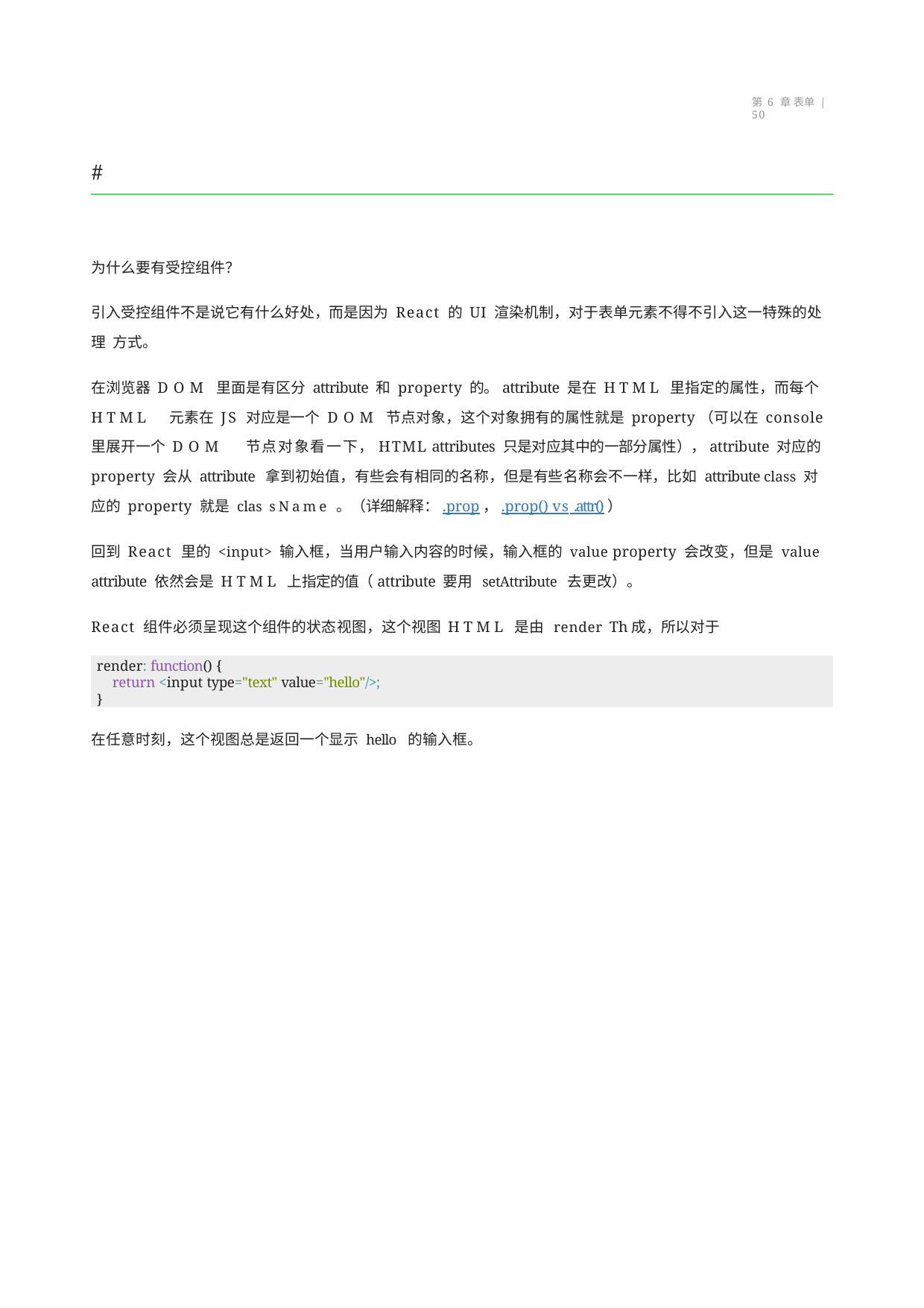

第 6 章 表单 | 50
#

为什么要有受控组件？

引入受控组件不是说它有什么好处，而是因为 React 的 UI 渲染机制，对于表单元素不得不引入这一特殊的处理  方式。

在浏览器 DOM 里面是有区分 attribute 和 property 的。attribute 是在 HTML 里指定的属性，而每个 HTML  元素在 JS 对应是一个 DOM 节点对象，这个对象拥有的属性就是 property（可以在 console 里展开一个 DOM  节点对象看一下，HTML attributes 只是对应其中的一部分属性），attribute 对应的 property 会从 attribute  拿到初始值，有些会有相同的名称，但是有些名称会不一样，比如 attribute class 对应的 property 就是 clas  sName 。（详细解释：.prop，.prop() vs .attr()）

回到 React 里的 <input> 输入框，当用户输入内容的时候，输入框的 value property 会改变，但是 value
attribute 依然会是 HTML 上指定的值（attribute 要用 setAttribute 去更改）。

React 组件必须呈现这个组件的状态视图，这个视图 HTML 是由 render Th成，所以对于
render: function() {
return <input type="text" value="hello"/>;
}
在任意时刻，这个视图总是返回一个显示 hello 的输入框。